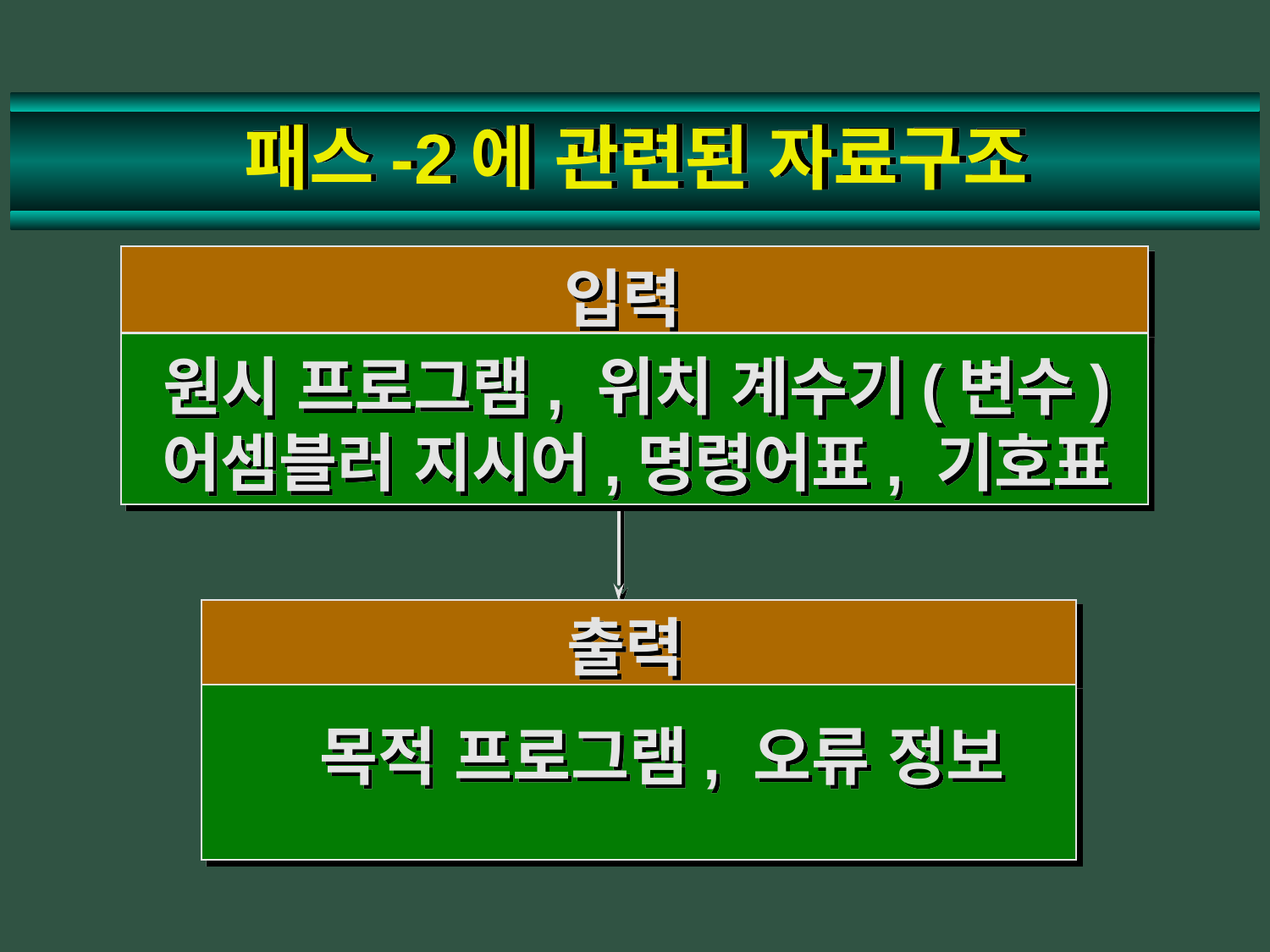

# 패스-2에 관련된 자료구조

입력

원시 프로그램, 위치 계수기(변수)
어셈블러 지시어,명령어표, 기호표

출력

목적 프로그램, 오류 정보